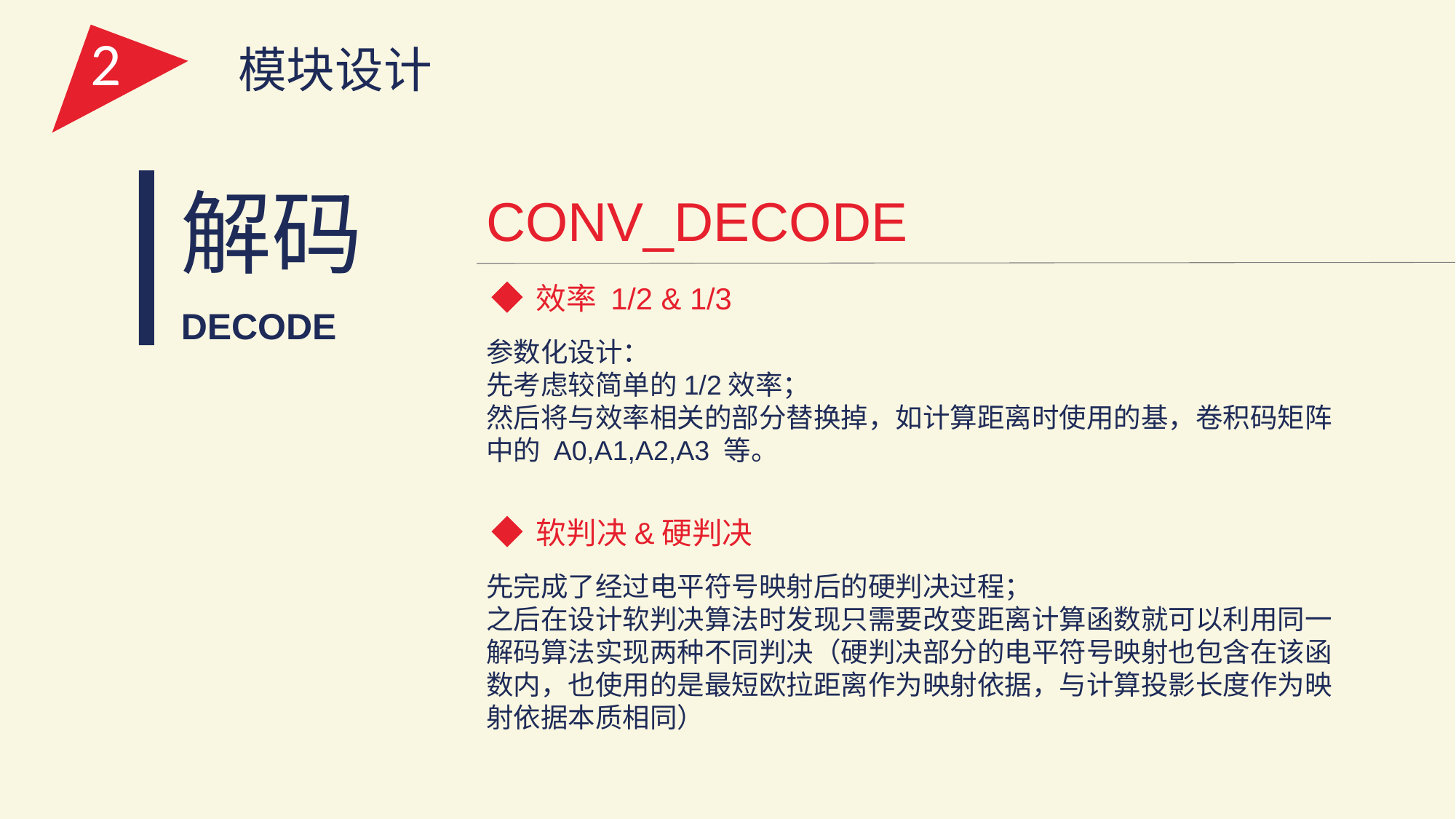

2

模块设计

解码

DECODE
CONV_DECODE
     效率 1/2 & 1/3

参数化设计：
先考虑较简单的1/2效率；
然后将与效率相关的部分替换掉，如计算距离时使用的基，卷积码矩阵中的 A0,A1,A2,A3 等。

     软判决&硬判决

先完成了经过电平符号映射后的硬判决过程；
之后在设计软判决算法时发现只需要改变距离计算函数就可以利用同一解码算法实现两种不同判决（硬判决部分的电平符号映射也包含在该函数内，也使用的是最短欧拉距离作为映射依据，与计算投影长度作为映射依据本质相同）